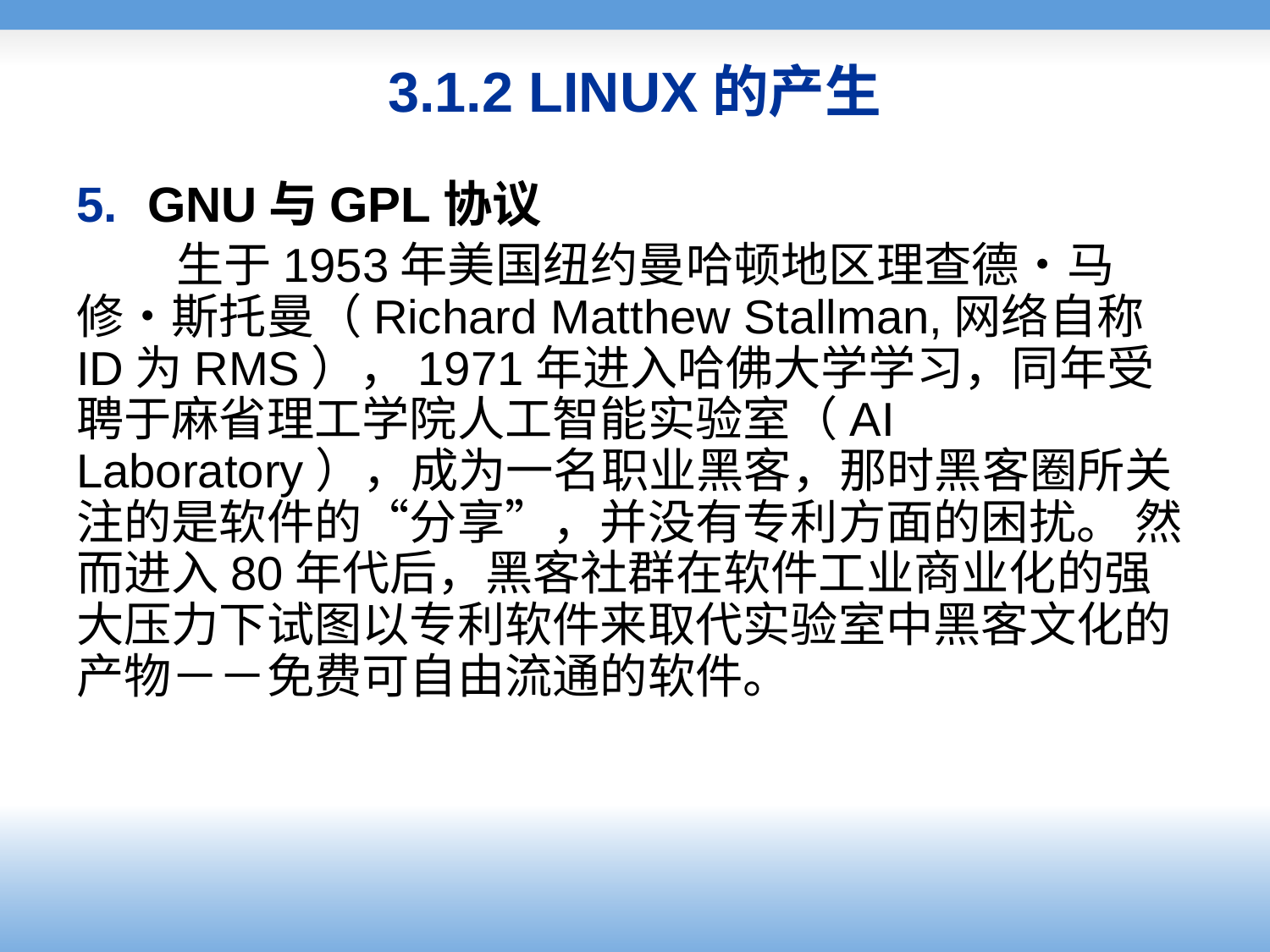

# 3.1.2 LINUX的产生
GNU与GPL协议
生于1953年美国纽约曼哈顿地区理查德•马修•斯托曼（Richard Matthew Stallman,网络自称ID为RMS），1971年进入哈佛大学学习，同年受聘于麻省理工学院人工智能实验室（AI Laboratory），成为一名职业黑客，那时黑客圈所关注的是软件的“分享”，并没有专利方面的困扰。 然而进入80年代后，黑客社群在软件工业商业化的强大压力下试图以专利软件来取代实验室中黑客文化的产物－－免费可自由流通的软件。